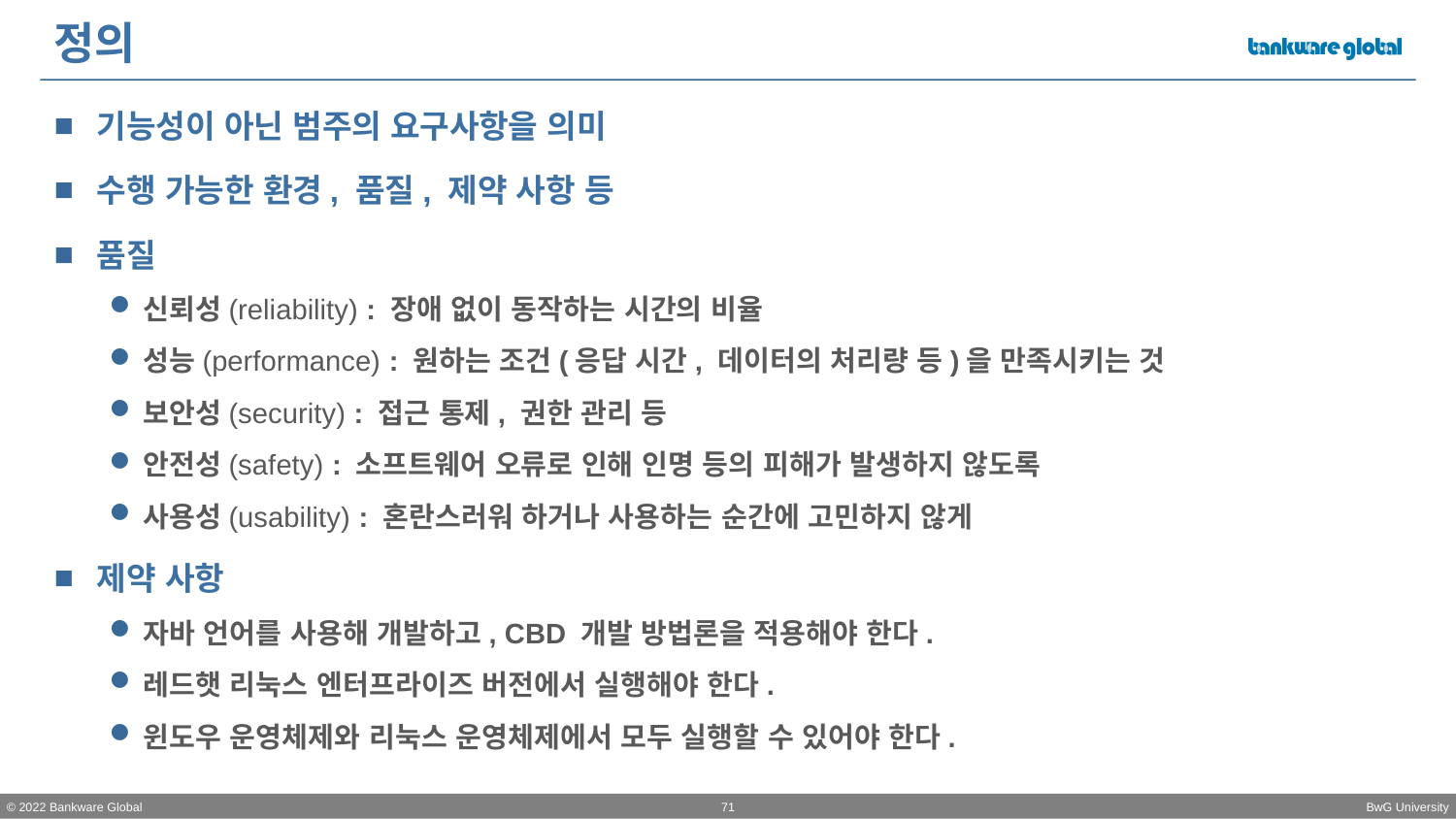

# 정의
기능성이 아닌 범주의 요구사항을 의미
수행 가능한 환경, 품질, 제약 사항 등
품질
신뢰성(reliability) : 장애 없이 동작하는 시간의 비율
성능(performance) : 원하는 조건(응답 시간, 데이터의 처리량 등)을 만족시키는 것
보안성(security) : 접근 통제, 권한 관리 등
안전성(safety) : 소프트웨어 오류로 인해 인명 등의 피해가 발생하지 않도록
사용성(usability) : 혼란스러워 하거나 사용하는 순간에 고민하지 않게
제약 사항
자바 언어를 사용해 개발하고, CBD 개발 방법론을 적용해야 한다.
레드햇 리눅스 엔터프라이즈 버전에서 실행해야 한다.
윈도우 운영체제와 리눅스 운영체제에서 모두 실행할 수 있어야 한다.
71